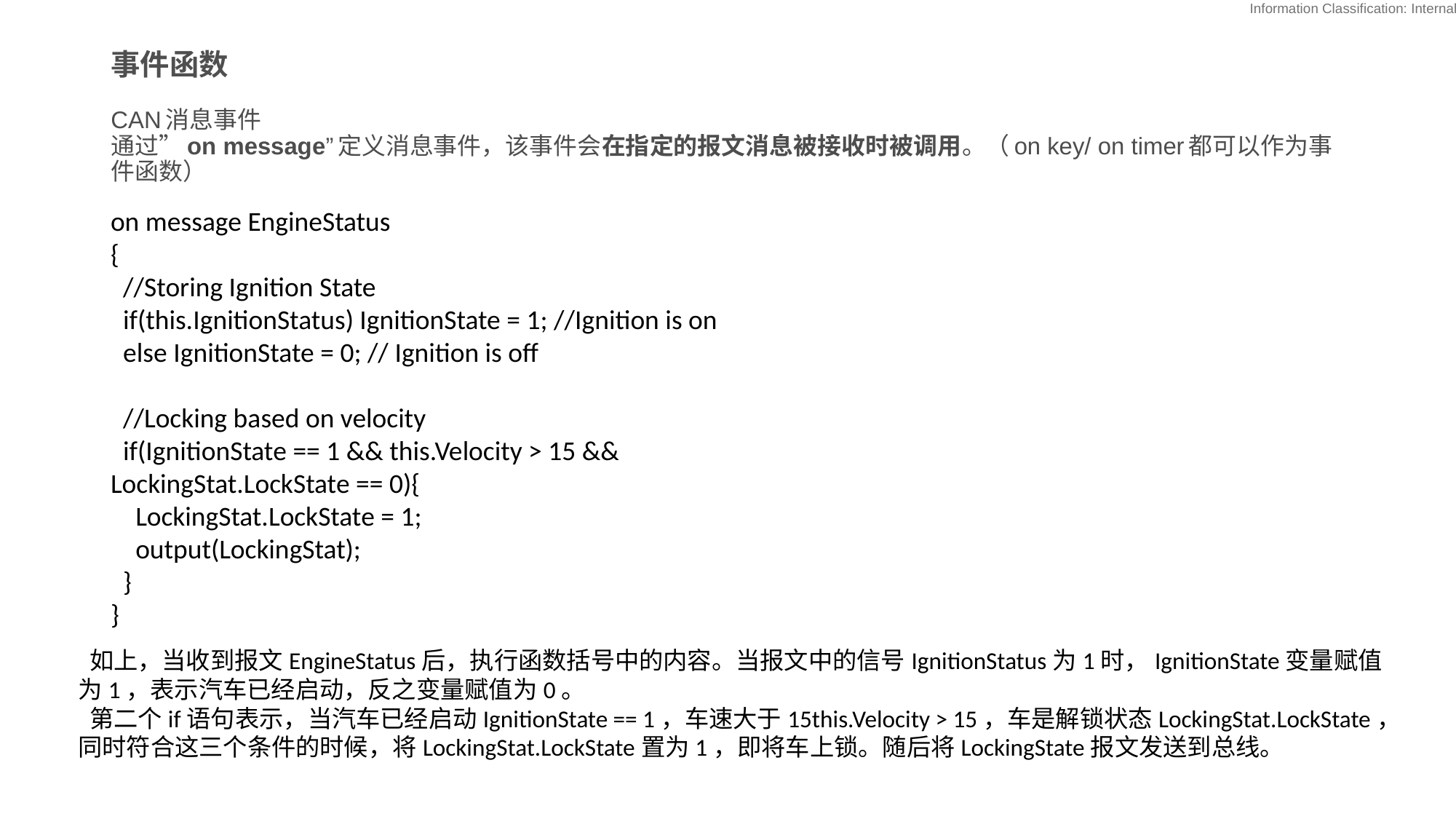

# 事件函数 CAN消息事件 通过”on message”定义消息事件，该事件会在指定的报文消息被接收时被调用。（on key/ on timer都可以作为事件函数）
on message EngineStatus
{
  //Storing Ignition State
  if(this.IgnitionStatus) IgnitionState = 1; //Ignition is on
  else IgnitionState = 0; // Ignition is off

  //Locking based on velocity
  if(IgnitionState == 1 && this.Velocity > 15 && LockingStat.LockState == 0){
    LockingStat.LockState = 1;
    output(LockingStat);
  }
}
 如上，当收到报文EngineStatus后，执行函数括号中的内容。当报文中的信号IgnitionStatus为1时，IgnitionState变量赋值为1，表示汽车已经启动，反之变量赋值为0。
 第二个if语句表示，当汽车已经启动IgnitionState == 1，车速大于15this.Velocity > 15，车是解锁状态LockingStat.LockState，同时符合这三个条件的时候，将LockingStat.LockState置为1，即将车上锁。随后将LockingState报文发送到总线。